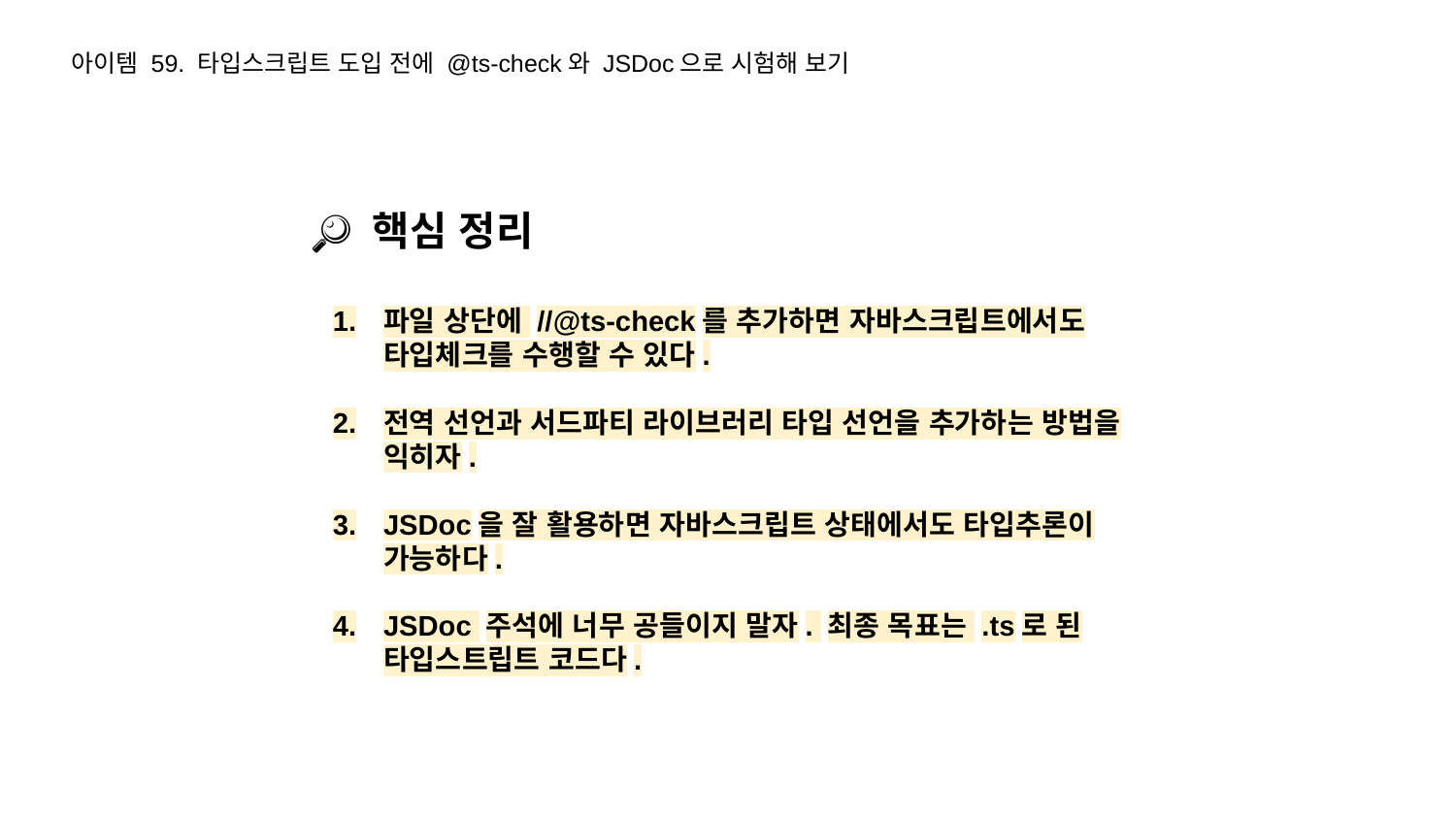

아이템 59. 타입스크립트 도입 전에 @ts-check와 JSDoc으로 시험해 보기
🔎 핵심 정리

파일 상단에 //@ts-check를 추가하면 자바스크립트에서도 타입체크를 수행할 수 있다.

전역 선언과 서드파티 라이브러리 타입 선언을 추가하는 방법을 익히자.

JSDoc을 잘 활용하면 자바스크립트 상태에서도 타입추론이 가능하다.

JSDoc 주석에 너무 공들이지 말자. 최종 목표는 .ts로 된 타입스트립트 코드다.